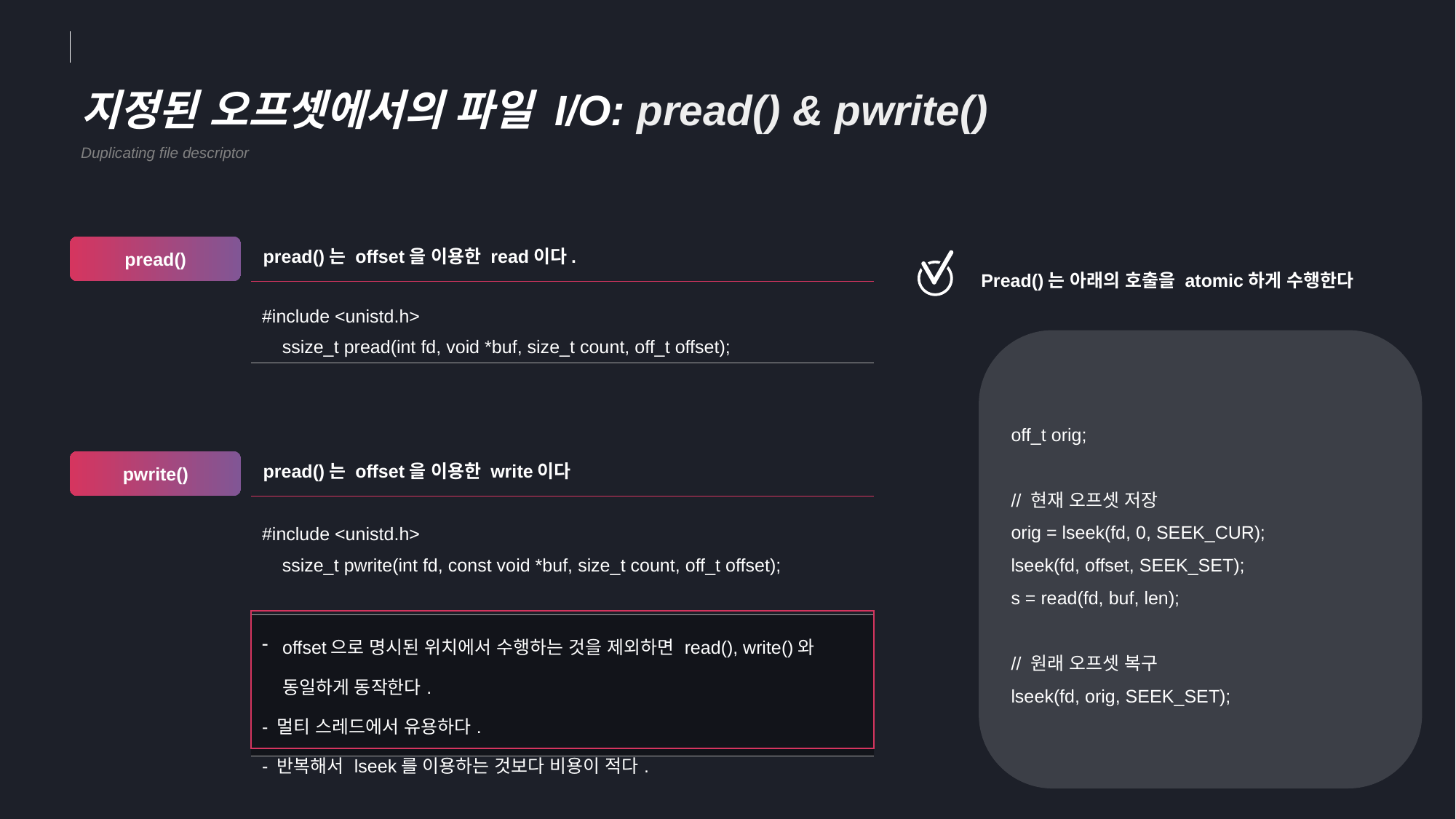

지정된 오프셋에서의 파일 I/O: pread() & pwrite()
Duplicating file descriptor
pread()
pread()는 offset을 이용한 read이다.

Pread()는 아래의 호출을 atomic하게 수행한다
| #include <unistd.h> ssize\_t pread(int fd, void \*buf, size\_t count, off\_t offset); |
| --- |
off_t orig;

// 현재 오프셋 저장
orig = lseek(fd, 0, SEEK_CUR);
lseek(fd, offset, SEEK_SET);
s = read(fd, buf, len);

// 원래 오프셋 복구
lseek(fd, orig, SEEK_SET);
pwrite()
pread()는 offset을 이용한 write이다
| #include <unistd.h> ssize\_t pwrite(int fd, const void \*buf, size\_t count, off\_t offset); |
| --- |
| offset으로 명시된 위치에서 수행하는 것을 제외하면 read(), write()와 동일하게 동작한다. - 멀티 스레드에서 유용하다. - 반복해서 lseek를 이용하는 것보다 비용이 적다. |